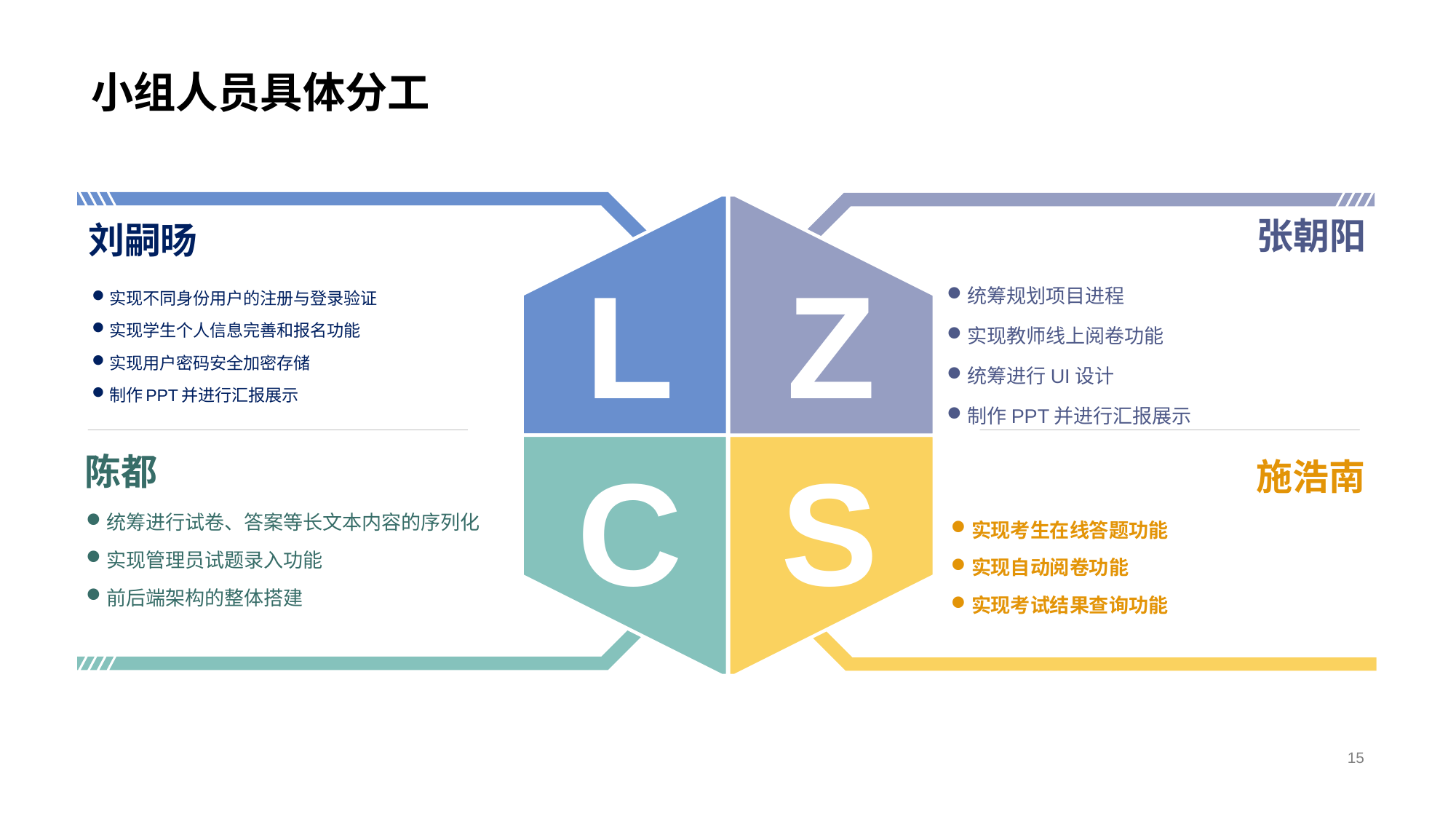

# 小组人员具体分工

L
Z

C
S
张朝阳
统筹规划项目进程
实现教师线上阅卷功能
统筹进行UI设计
制作PPT并进行汇报展示

刘嗣旸
陈都
施浩南
实现不同身份用户的注册与登录验证
实现学生个人信息完善和报名功能
实现用户密码安全加密存储
制作PPT并进行汇报展示

统筹进行试卷、答案等长文本内容的序列化
实现管理员试题录入功能
前后端架构的整体搭建
实现考生在线答题功能
实现自动阅卷功能
实现考试结果查询功能
15